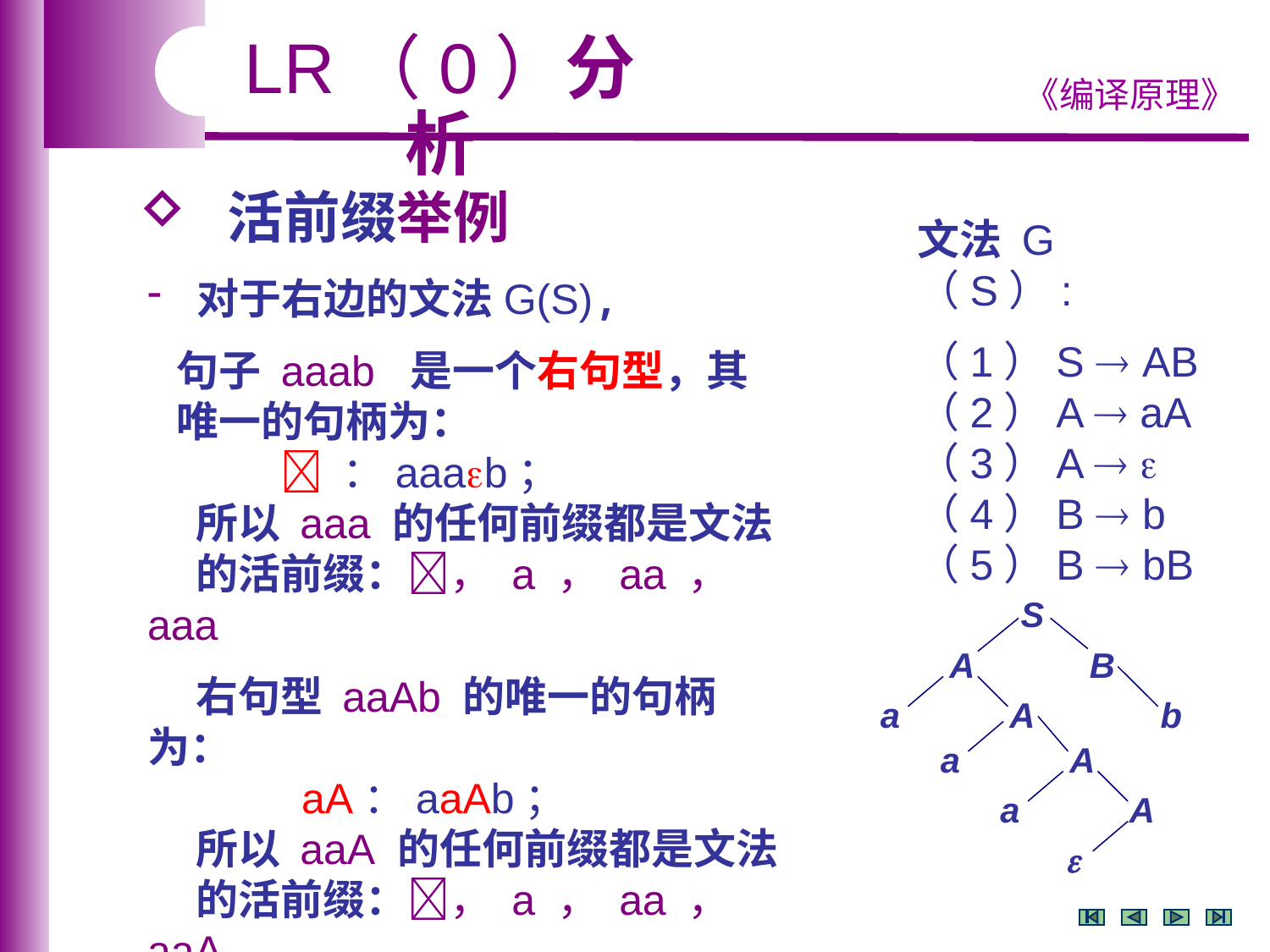

LR（0）分析
  活前缀举例
文法 G（S）:

（1）S → AB
（2）A → aA
（3）A → ε
（4）B → b
（5）B → bB
 对于右边的文法G(S),

  句子 aaab 是一个右句型，其
  唯一的句柄为：
              ε ：aaaεb；
    所以 aaa 的任何前缀都是文法
    的活前缀：ε， a ， aa ， aaa

    右句型 aaAb 的唯一的句柄为：
             aA：aaAb；
    所以 aaA 的任何前缀都是文法
    的活前缀：ε， a ， aa ， aaA
S

A
B

a
A
b

a
A

a
A

ε